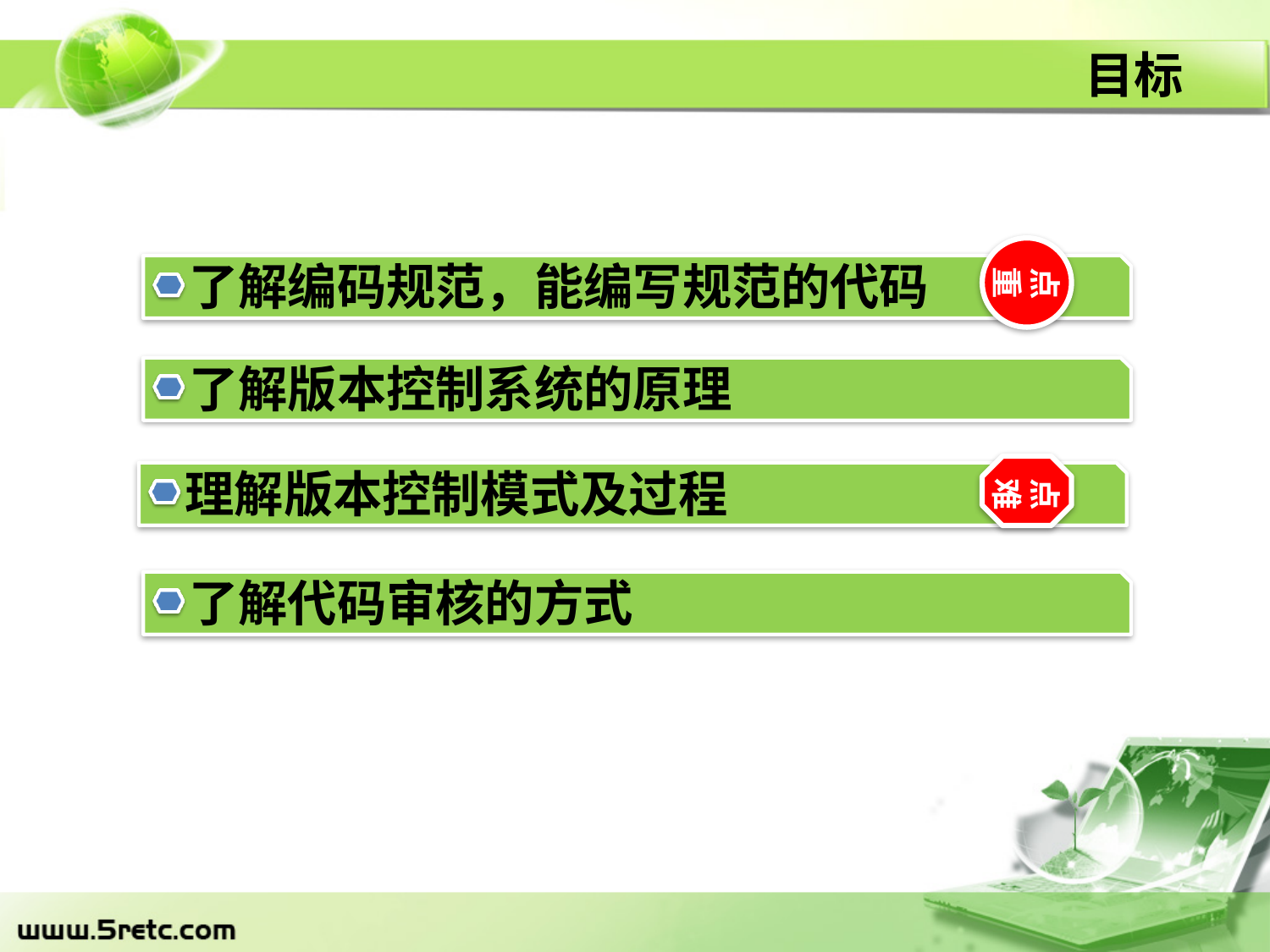

# 目标
点重
了解编码规范，能编写规范的代码
了解版本控制系统的原理
点难
理解版本控制模式及过程
了解代码审核的方式